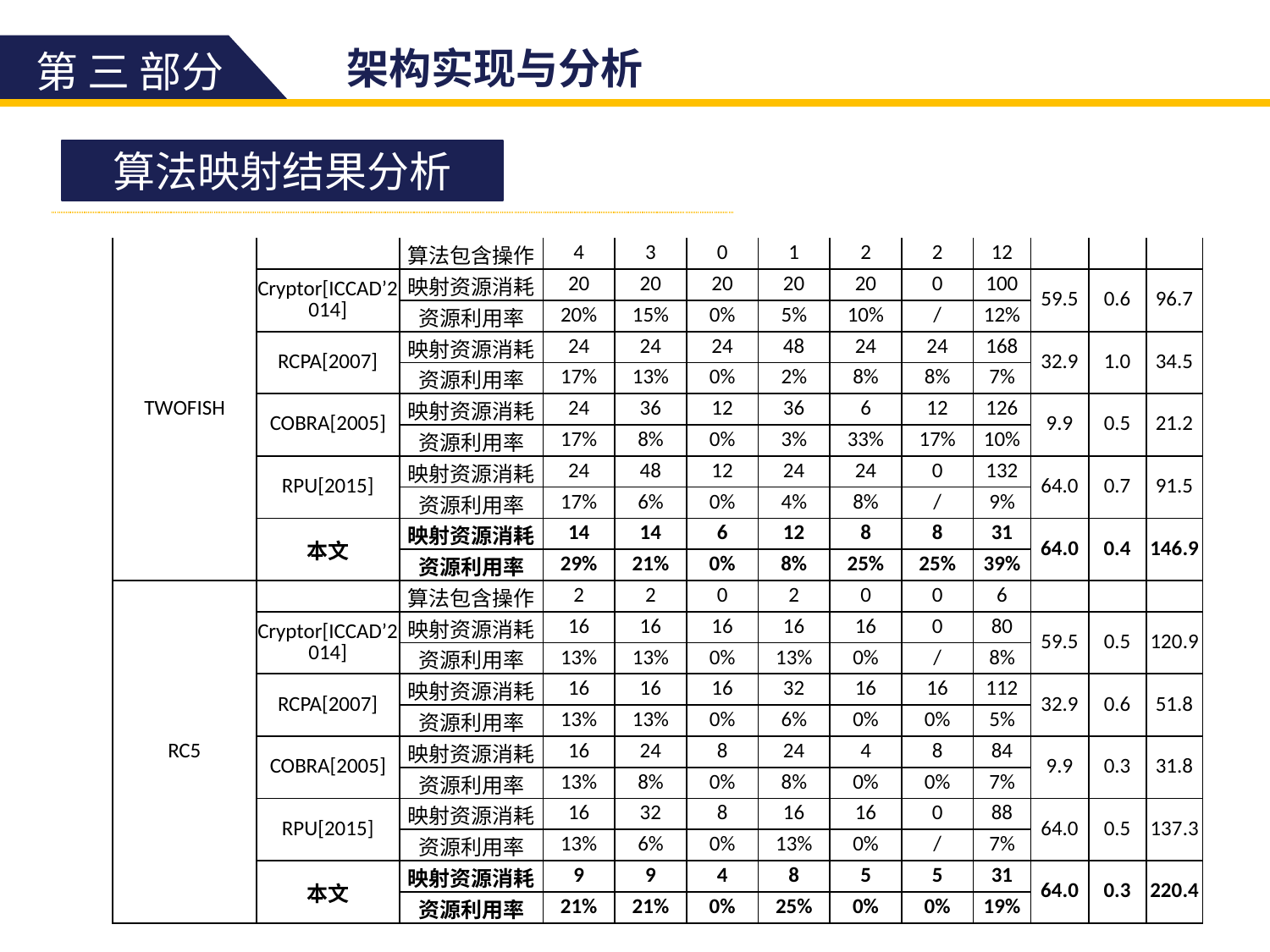

架构实现与分析

第 三 部分

算法映射结果分析

| TWOFISH |  | 算法包含操作 | 4 | 3 | 0 | 1 | 2 | 2 | 12 |  |  |  |
| --- | --- | --- | --- | --- | --- | --- | --- | --- | --- | --- | --- | --- |
|  | Cryptor[ICCAD’2014] | 映射资源消耗 | 20 | 20 | 20 | 20 | 20 | 0 | 100 | 59.5 | 0.6 | 96.7 |
|  |  | 资源利用率 | 20% | 15% | 0% | 5% | 10% | / | 12% |  |  |  |
|  | RCPA[2007] | 映射资源消耗 | 24 | 24 | 24 | 48 | 24 | 24 | 168 | 32.9 | 1.0 | 34.5 |
|  |  | 资源利用率 | 17% | 13% | 0% | 2% | 8% | 8% | 7% |  |  |  |
|  | COBRA[2005] | 映射资源消耗 | 24 | 36 | 12 | 36 | 6 | 12 | 126 | 9.9 | 0.5 | 21.2 |
|  |  | 资源利用率 | 17% | 8% | 0% | 3% | 33% | 17% | 10% |  |  |  |
|  | RPU[2015] | 映射资源消耗 | 24 | 48 | 12 | 24 | 24 | 0 | 132 | 64.0 | 0.7 | 91.5 |
|  |  | 资源利用率 | 17% | 6% | 0% | 4% | 8% | / | 9% |  |  |  |
|  | 本文 | 映射资源消耗 | 14 | 14 | 6 | 12 | 8 | 8 | 31 | 64.0 | 0.4 | 146.9 |
|  |  | 资源利用率 | 29% | 21% | 0% | 8% | 25% | 25% | 39% |  |  |  |
| RC5 |  | 算法包含操作 | 2 | 2 | 0 | 2 | 0 | 0 | 6 |  |  |  |
|  | Cryptor[ICCAD’2014] | 映射资源消耗 | 16 | 16 | 16 | 16 | 16 | 0 | 80 | 59.5 | 0.5 | 120.9 |
|  |  | 资源利用率 | 13% | 13% | 0% | 13% | 0% | / | 8% |  |  |  |
|  | RCPA[2007] | 映射资源消耗 | 16 | 16 | 16 | 32 | 16 | 16 | 112 | 32.9 | 0.6 | 51.8 |
|  |  | 资源利用率 | 13% | 13% | 0% | 6% | 0% | 0% | 5% |  |  |  |
|  | COBRA[2005] | 映射资源消耗 | 16 | 24 | 8 | 24 | 4 | 8 | 84 | 9.9 | 0.3 | 31.8 |
|  |  | 资源利用率 | 13% | 8% | 0% | 8% | 0% | 0% | 7% |  |  |  |
|  | RPU[2015] | 映射资源消耗 | 16 | 32 | 8 | 16 | 16 | 0 | 88 | 64.0 | 0.5 | 137.3 |
|  |  | 资源利用率 | 13% | 6% | 0% | 13% | 0% | / | 7% |  |  |  |
|  | 本文 | 映射资源消耗 | 9 | 9 | 4 | 8 | 5 | 5 | 31 | 64.0 | 0.3 | 220.4 |
|  |  | 资源利用率 | 21% | 21% | 0% | 25% | 0% | 0% | 19% |  |  |  |